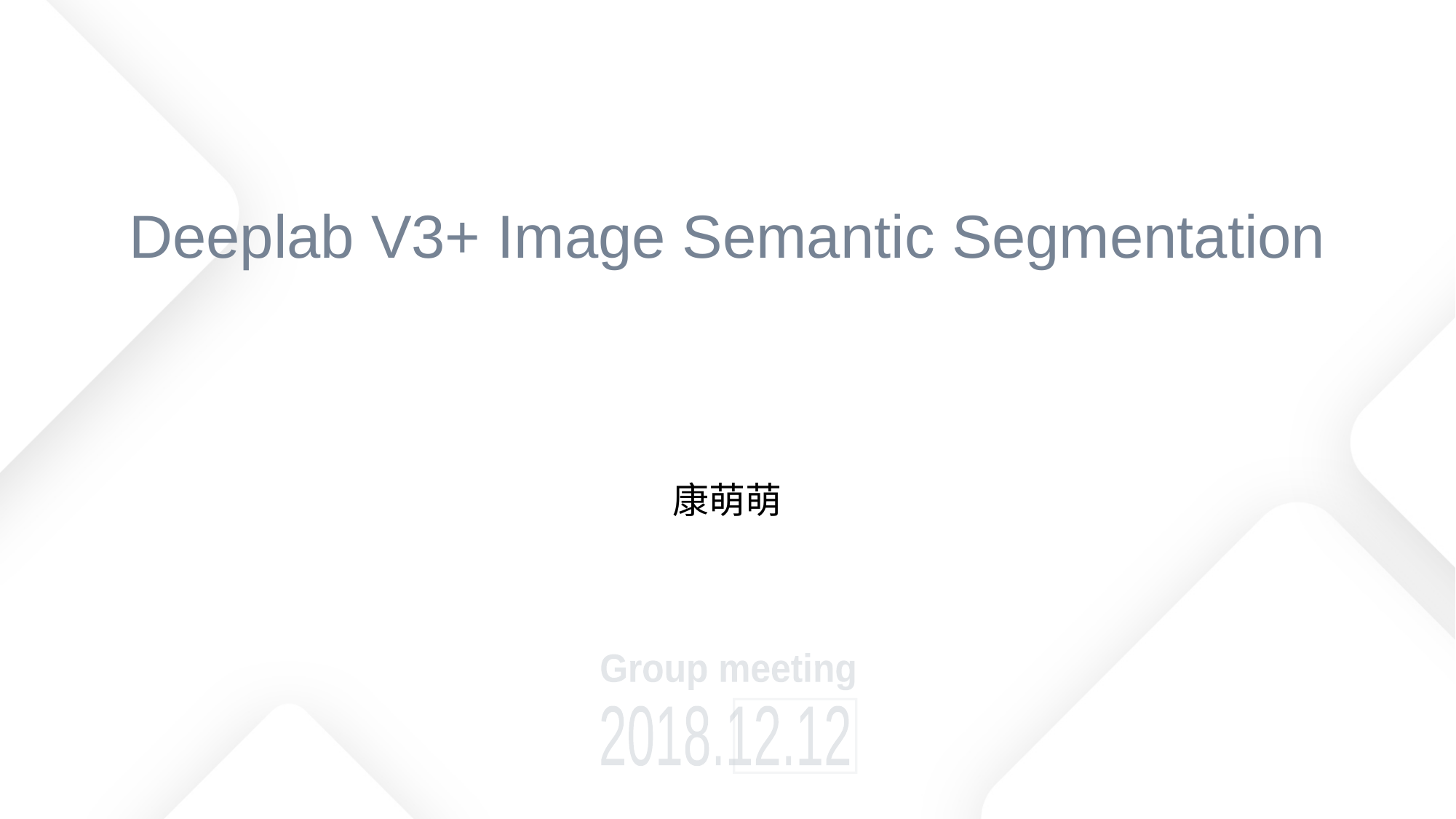

# Deeplab V3+ Image Semantic Segmentation
康萌萌
Group meeting

2018.12.12